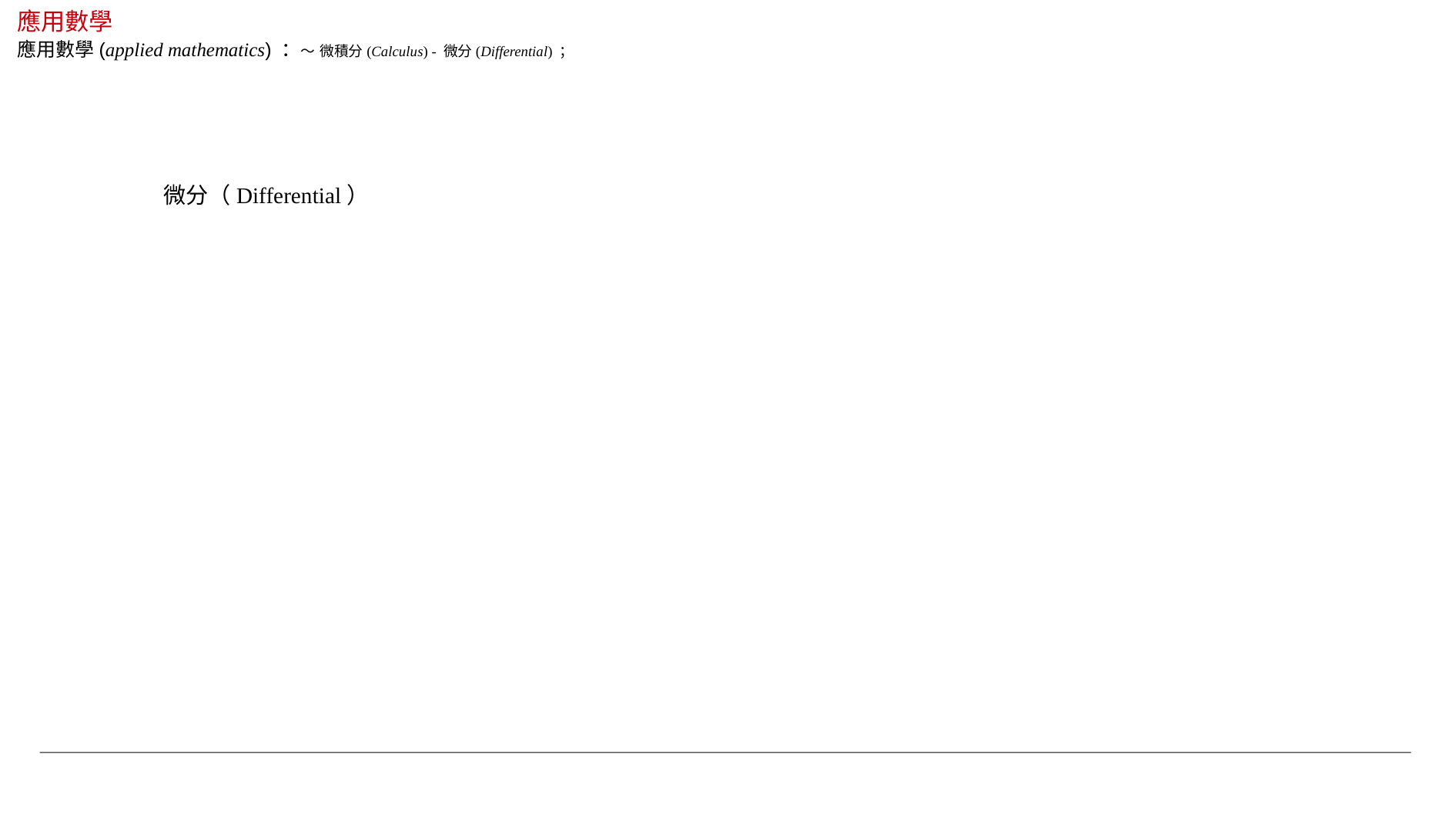

應用數學
應用數學(applied mathematics) ：～ 微積分(Calculus) - 微分(Differential) ；
微分（Differential）